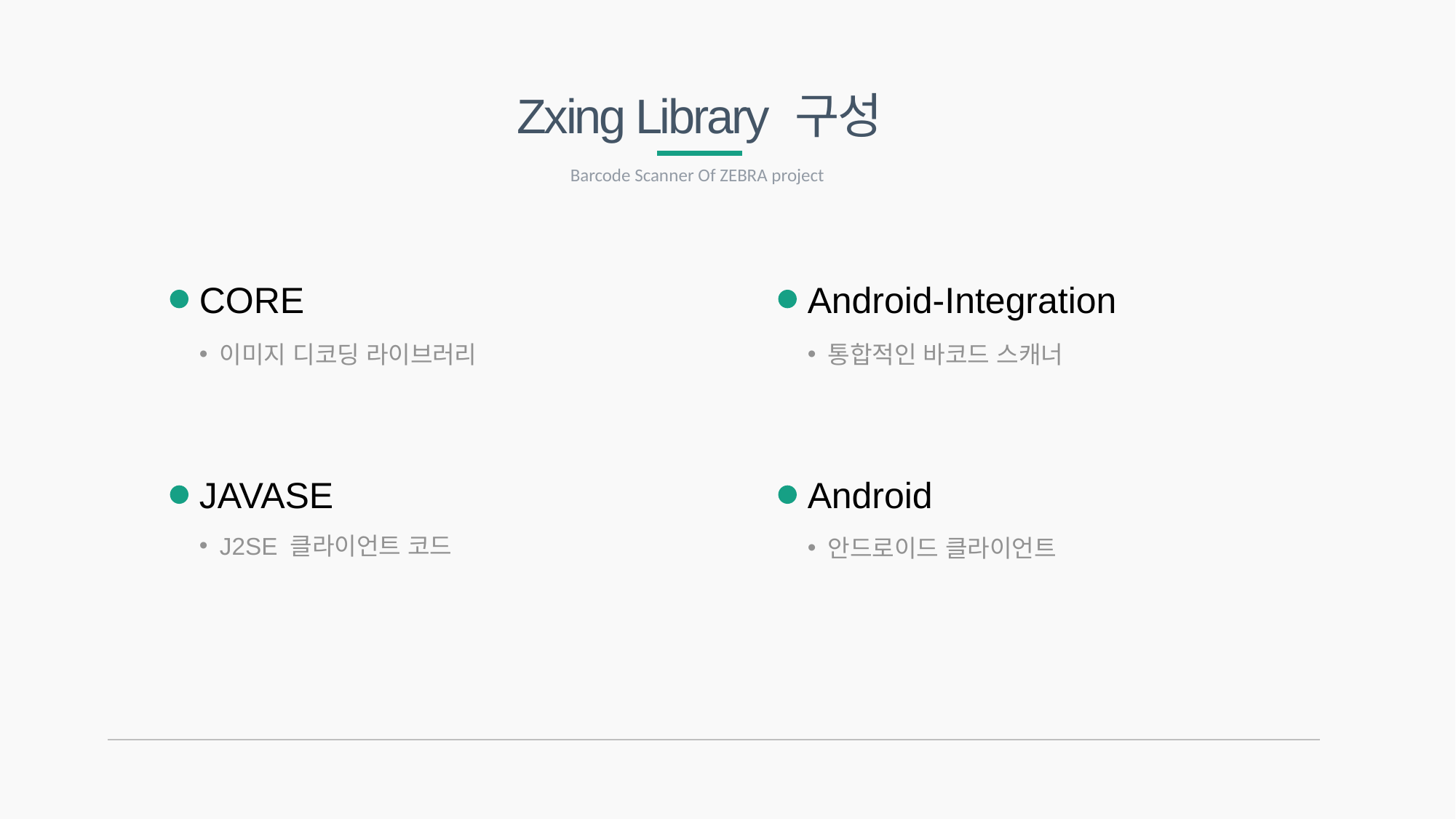

Zxing Library 구성
Barcode Scanner Of ZEBRA project
CORE
Android-Integration

이미지 디코딩 라이브러리
통합적인 바코드 스캐너
JAVASE
Android

J2SE 클라이언트 코드
안드로이드 클라이언트